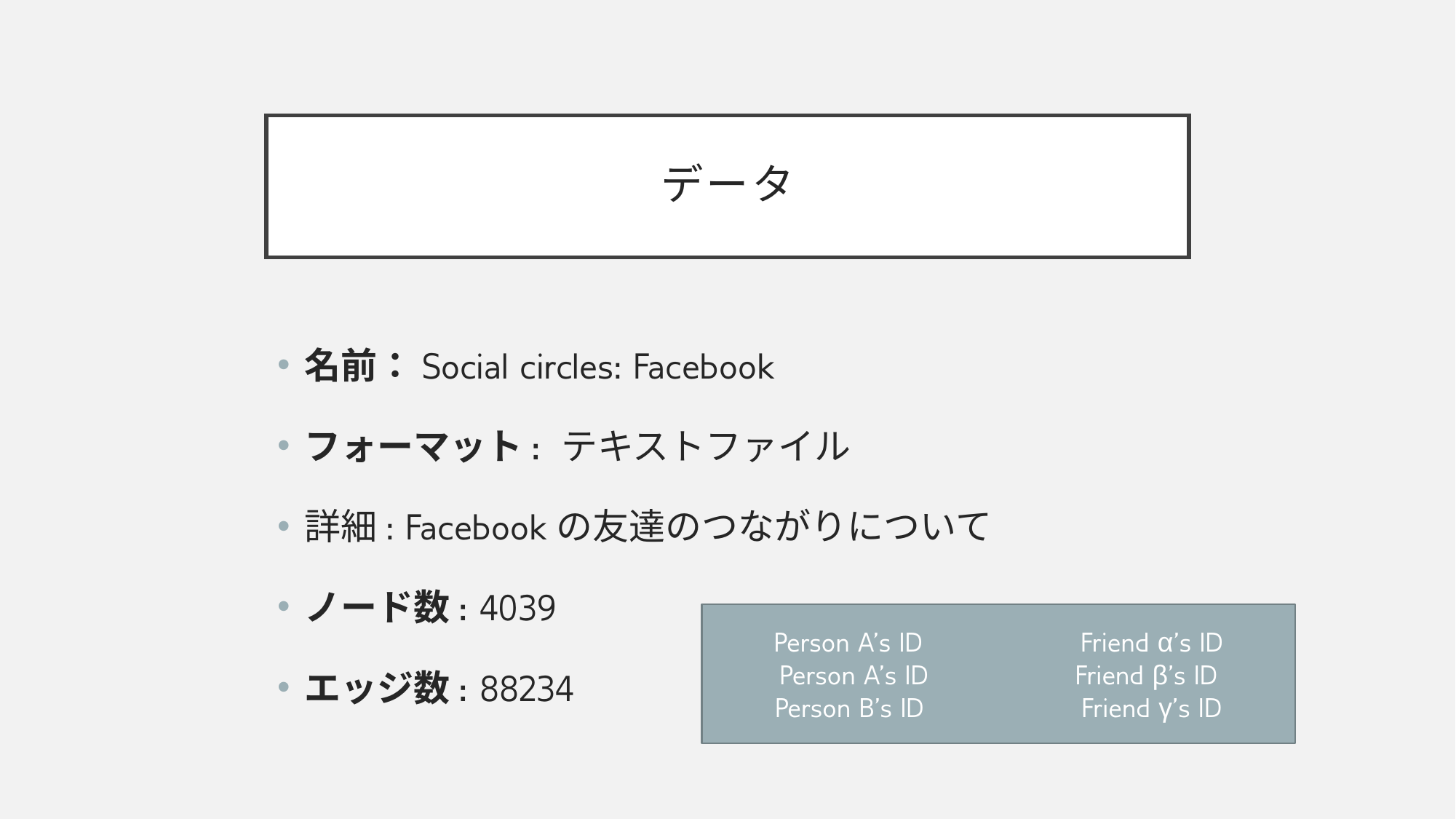

# データ
名前：Social circles: Facebook
フォーマット: テキストファイル
詳細: Facebookの友達のつながりについて
ノード数: 4039
エッジ数: 88234

Person A’s ID	　　　Friend α’s ID
Person A’s ID       	　       Friend β’s ID
Person B’s ID	　　　Friend γ’s ID